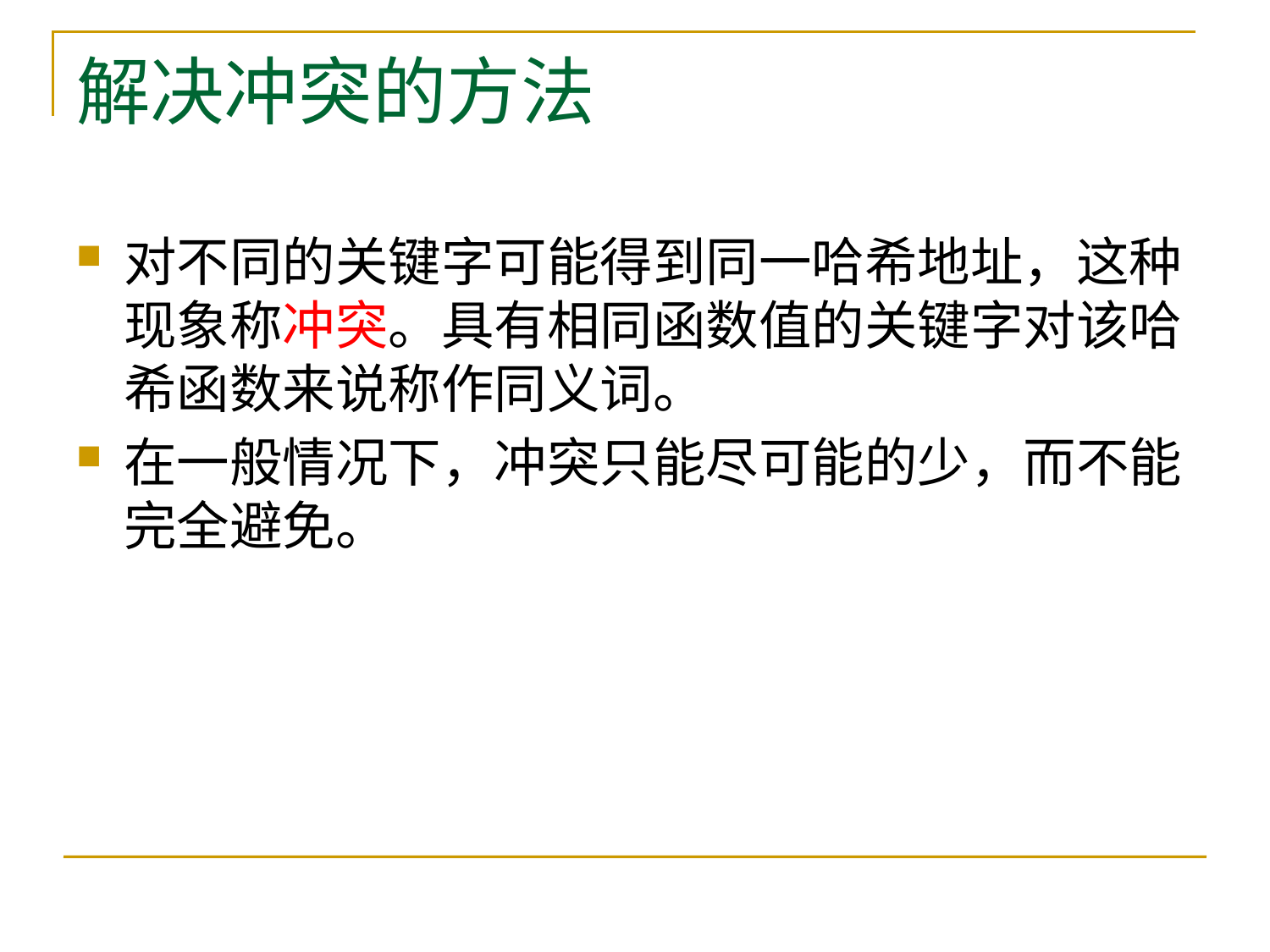

# 解决冲突的方法
对不同的关键字可能得到同一哈希地址，这种现象称冲突。具有相同函数值的关键字对该哈希函数来说称作同义词。
在一般情况下，冲突只能尽可能的少，而不能完全避免。